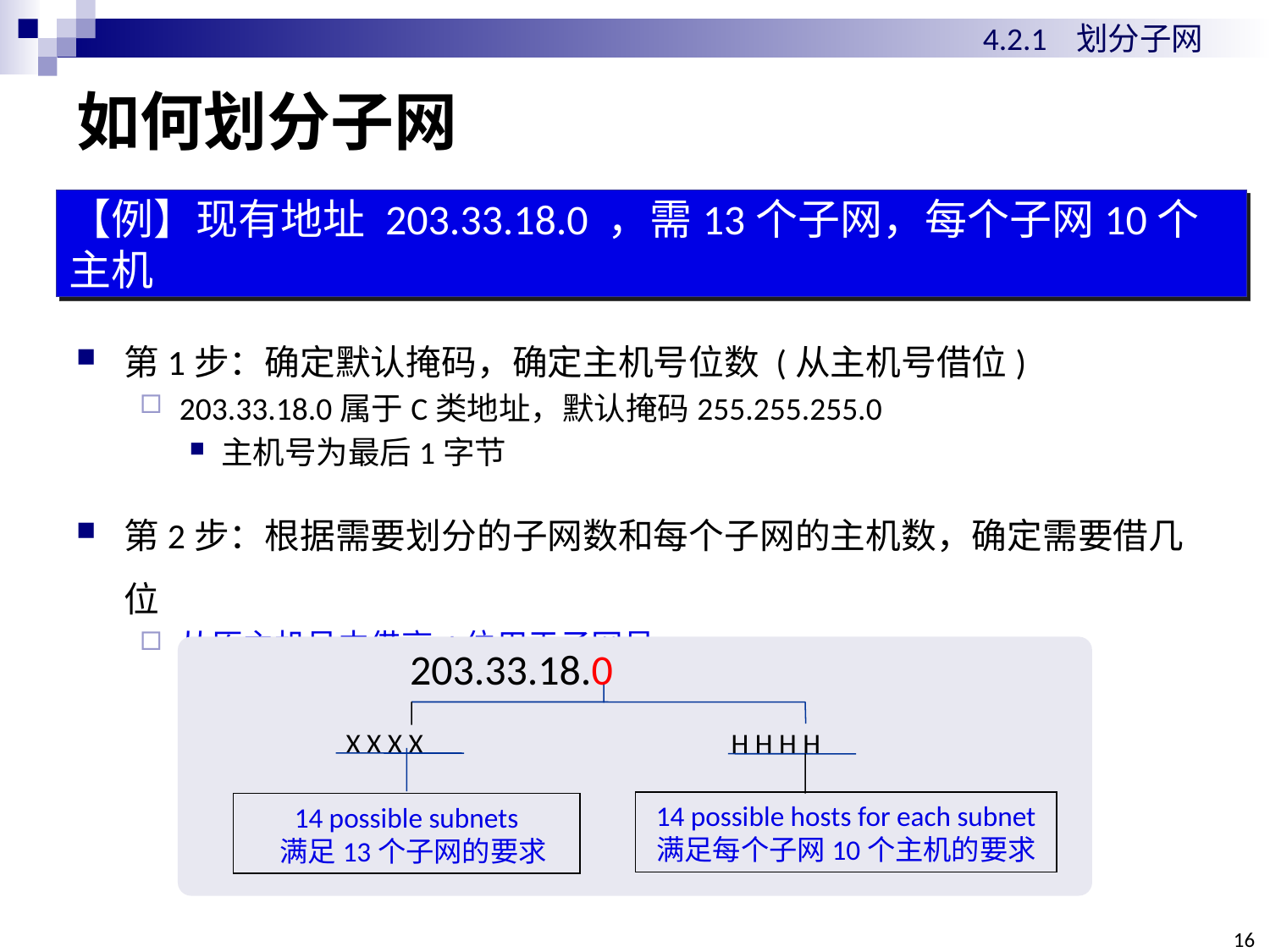

4.2.1   划分子网
# 如何划分子网
【例】现有地址 203.33.18.0 ，需13个子网，每个子网10个主机
第1步：确定默认掩码，确定主机号位数 (从主机号借位)
203.33.18.0属于C类地址，默认掩码255.255.255.0
主机号为最后1字节
第2步：根据需要划分的子网数和每个子网的主机数，确定需要借几位
从原主机号中借高4位用于子网号

203.33.18.0

X X X X
H H H H

14 possible hosts for each subnet
满足每个子网10个主机的要求
14 possible subnets
 满足13个子网的要求
16